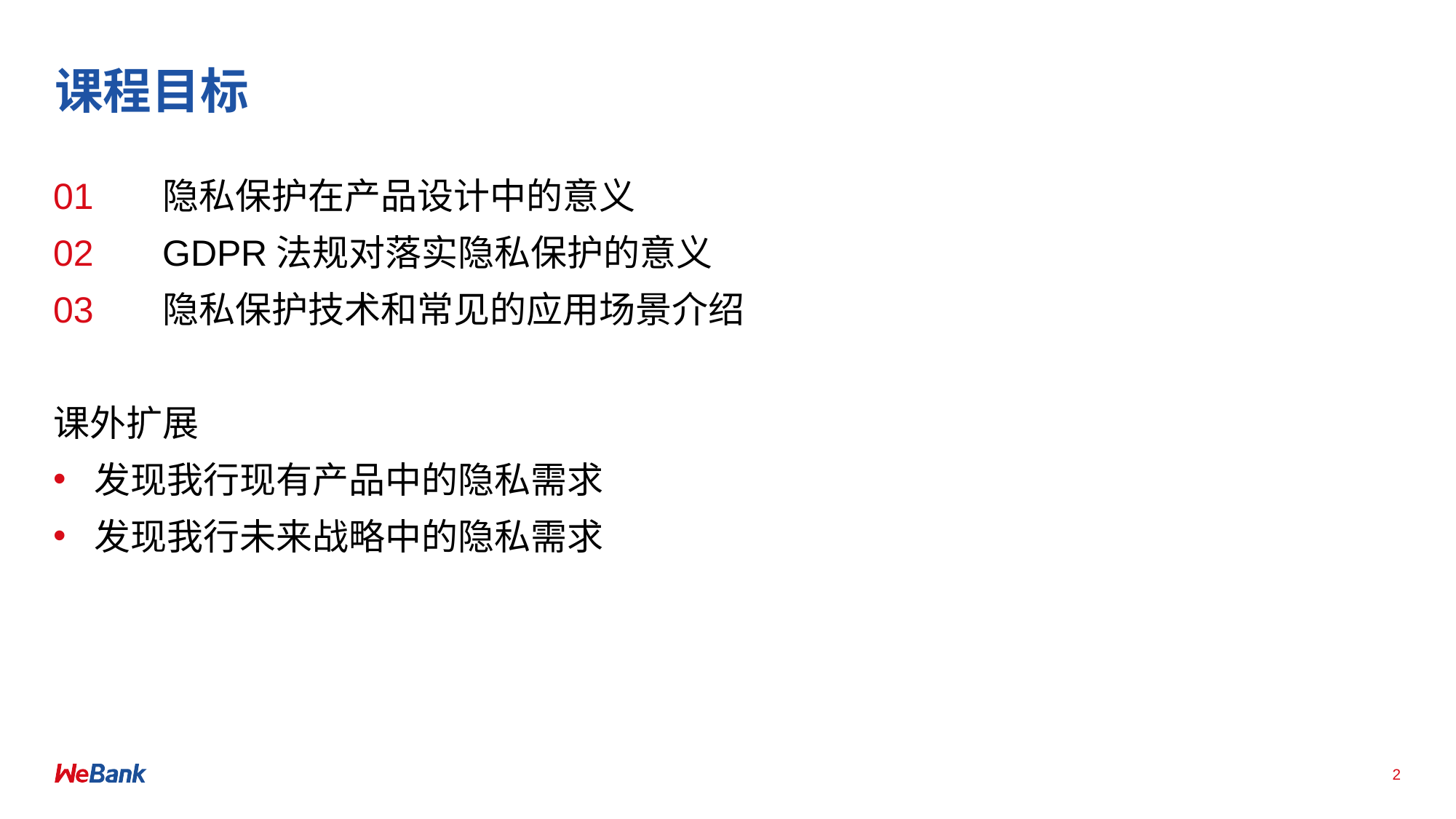

# 课程目标
01	隐私保护在产品设计中的意义
02	GDPR法规对落实隐私保护的意义
03	隐私保护技术和常见的应用场景介绍

课外扩展
发现我行现有产品中的隐私需求
发现我行未来战略中的隐私需求

2